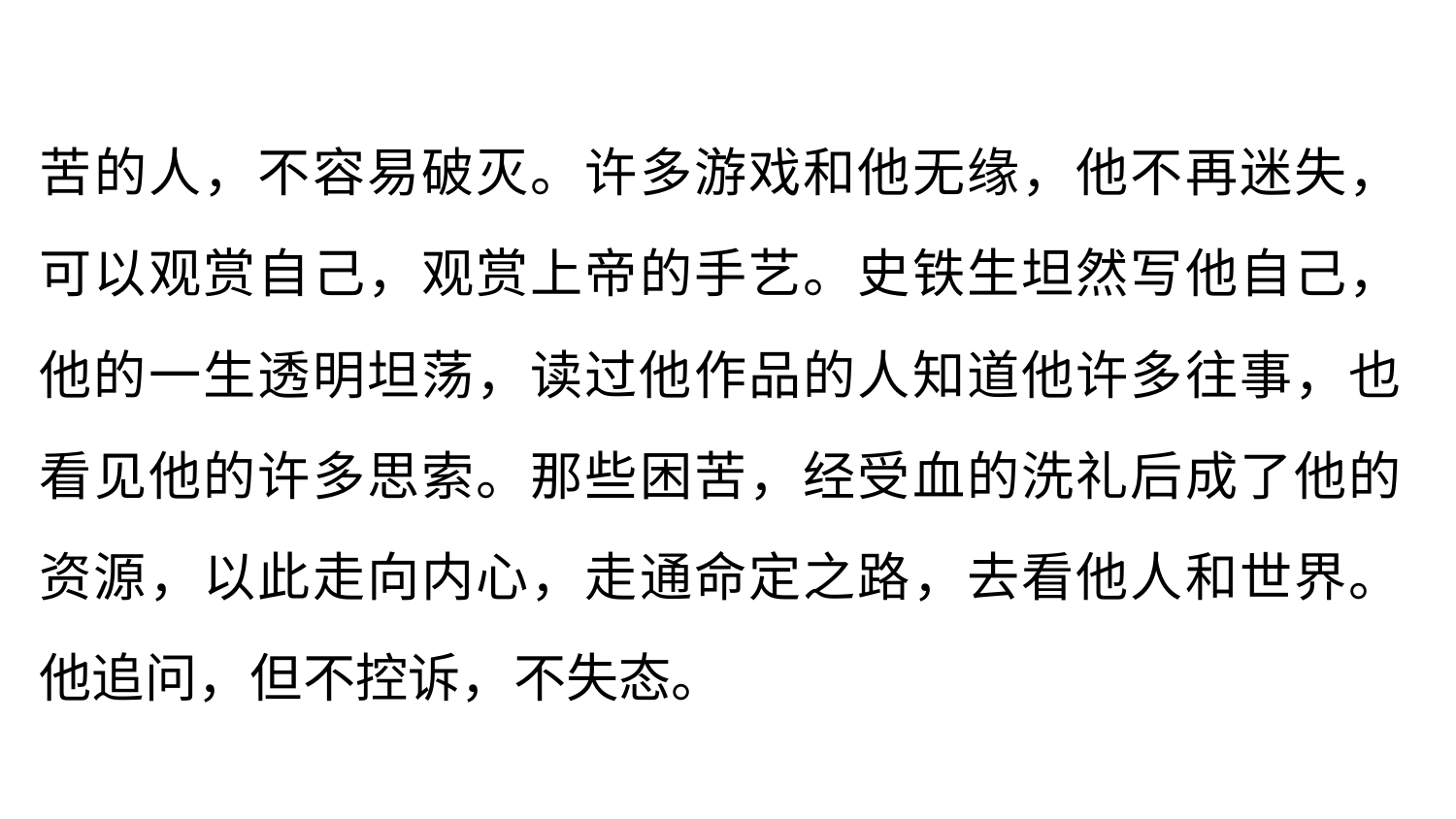

苦的人，不容易破灭。许多游戏和他无缘，他不再迷失，可以观赏自己，观赏上帝的手艺。史铁生坦然写他自己，他的一生透明坦荡，读过他作品的人知道他许多往事，也看见他的许多思索。那些困苦，经受血的洗礼后成了他的资源，以此走向内心，走通命定之路，去看他人和世界。他追问，但不控诉，不失态。